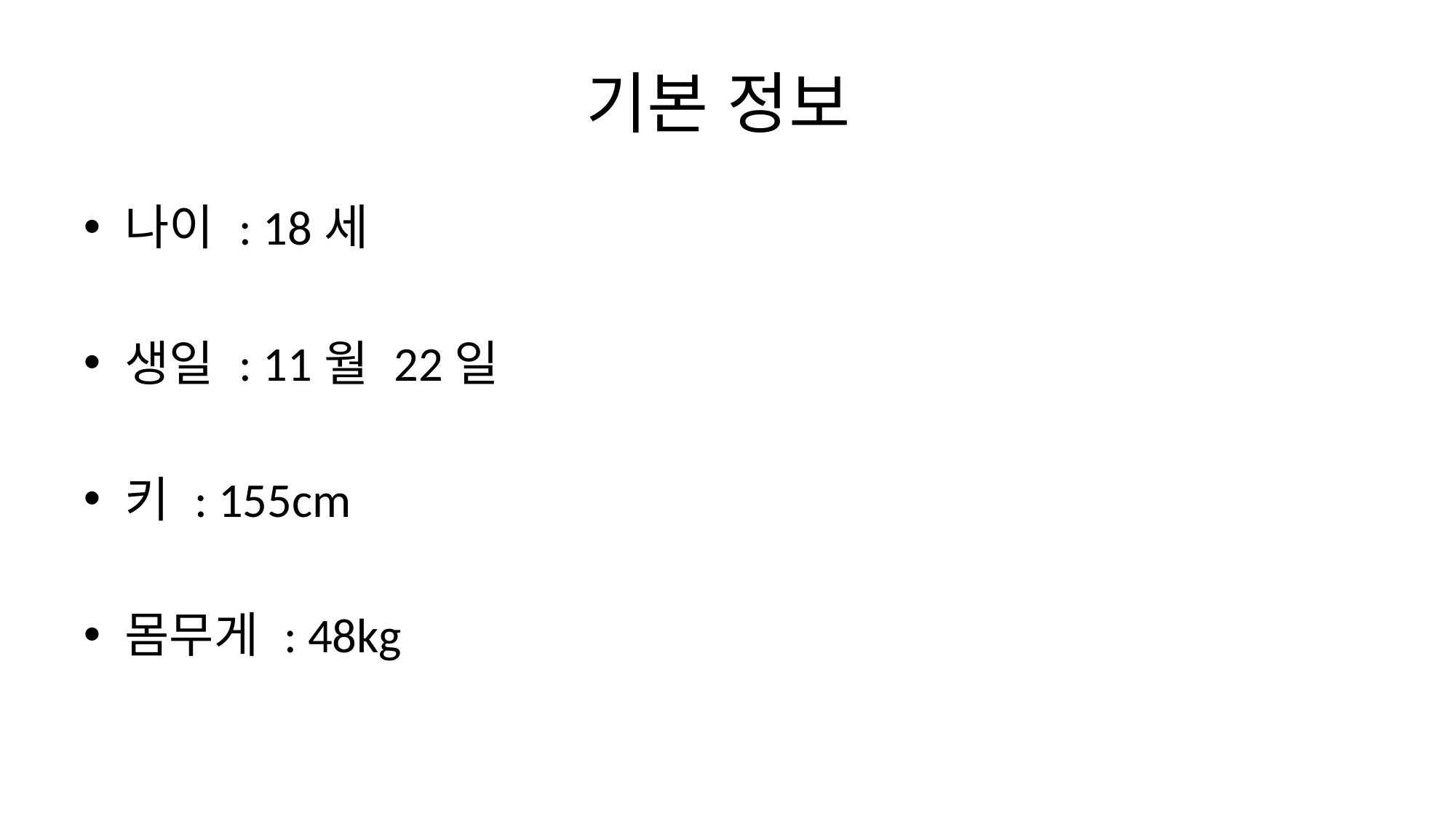

# 기본 정보
나이 : 18세

생일 : 11월 22일

키 : 155cm

몸무게 : 48kg